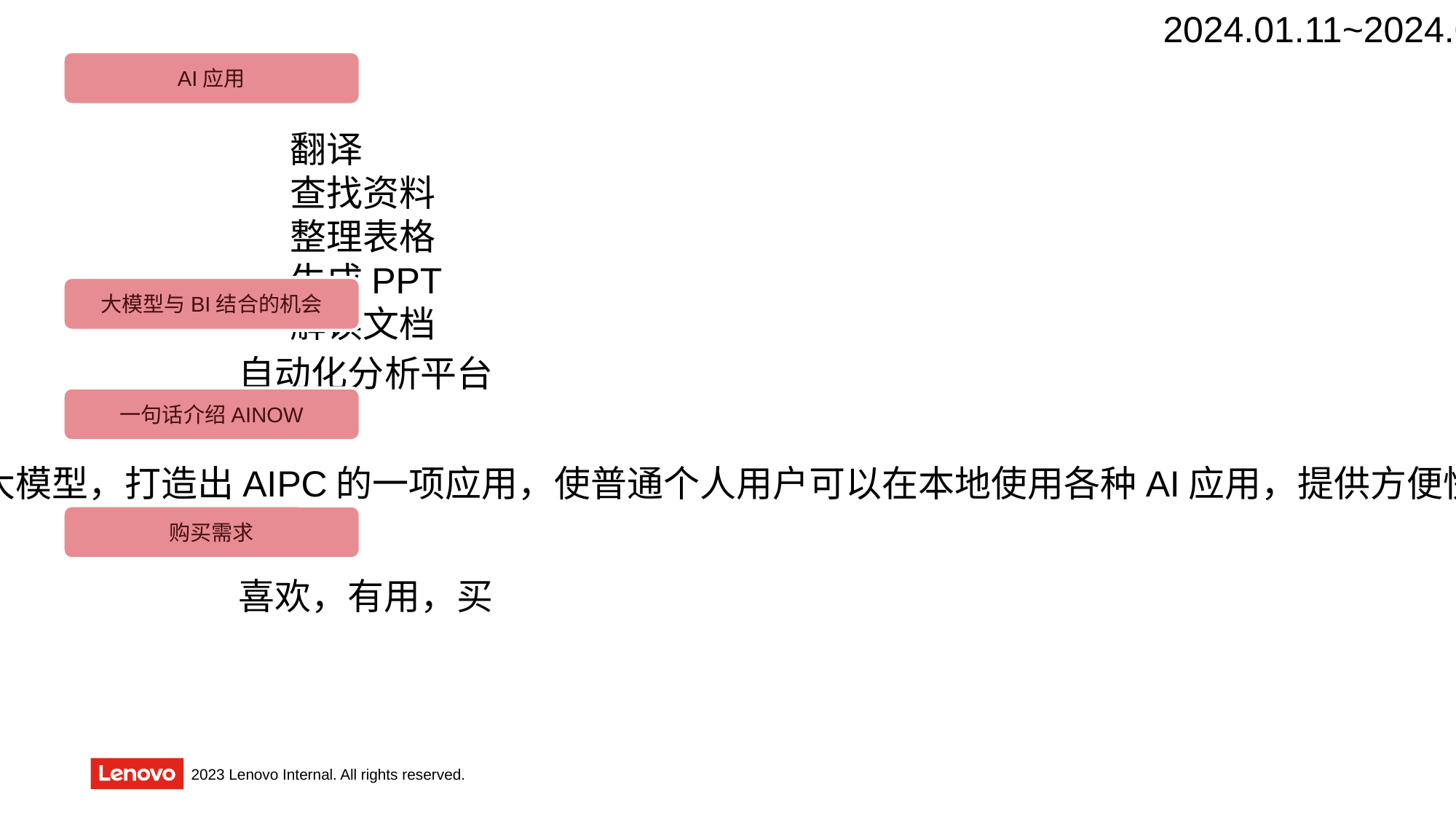

2024.01.11~2024.01.12
AI应用
翻译
查找资料
整理表格
生成PPT
解读文档
大模型与BI结合的机会
自动化分析平台
一句话介绍AINOW
部署在电脑上的大模型，打造出AIPC的一项应用，使普通个人用户可以在本地使用各种AI应用，提供方便快捷的服务
购买需求
喜欢，有用，买